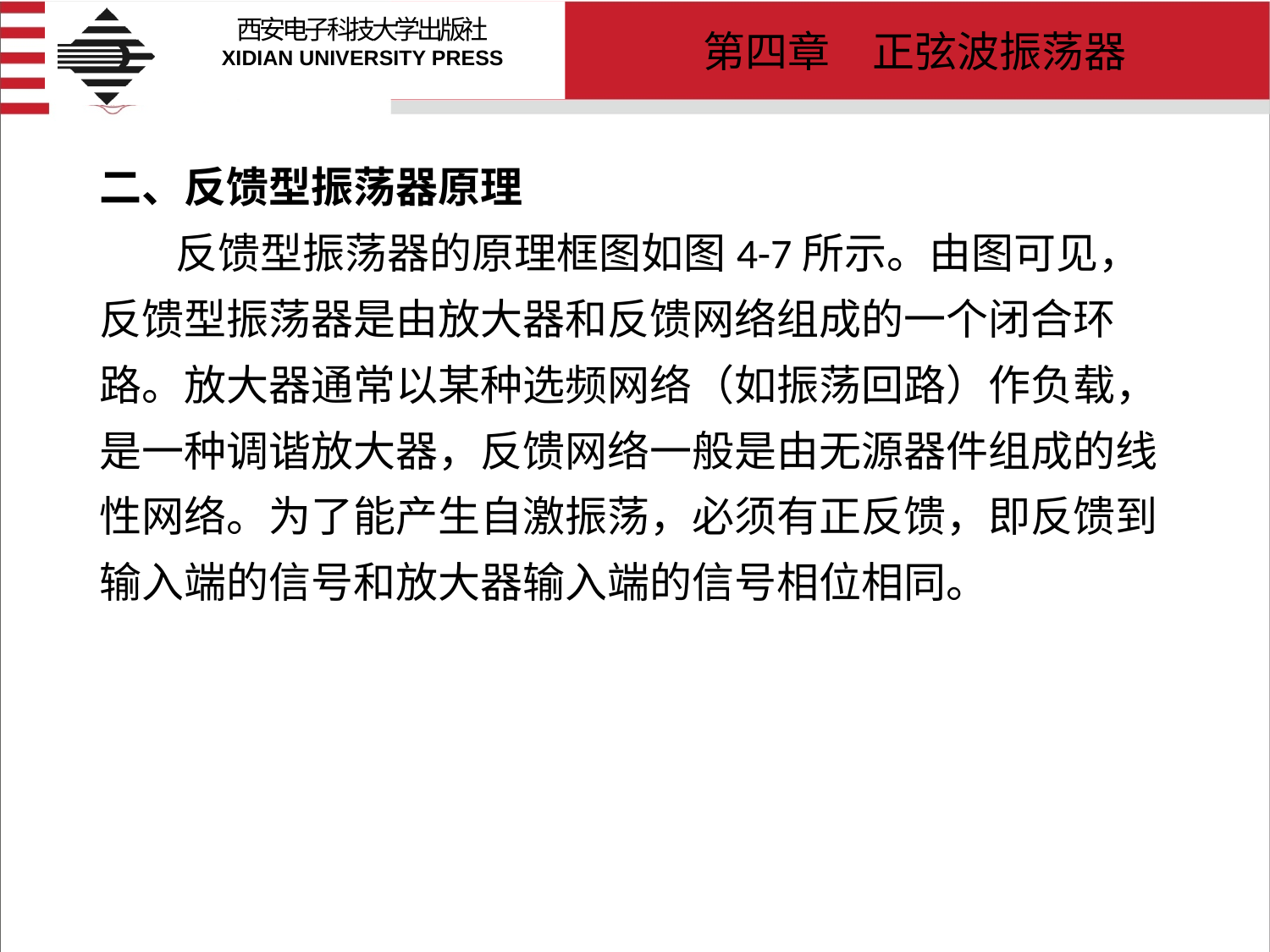

# 二、反馈型振荡器原理 反馈型振荡器的原理框图如图4-7所示。由图可见，反馈型振荡器是由放大器和反馈网络组成的一个闭合环路。放大器通常以某种选频网络（如振荡回路）作负载，是一种调谐放大器，反馈网络一般是由无源器件组成的线性网络。为了能产生自激振荡，必须有正反馈，即反馈到输入端的信号和放大器输入端的信号相位相同。